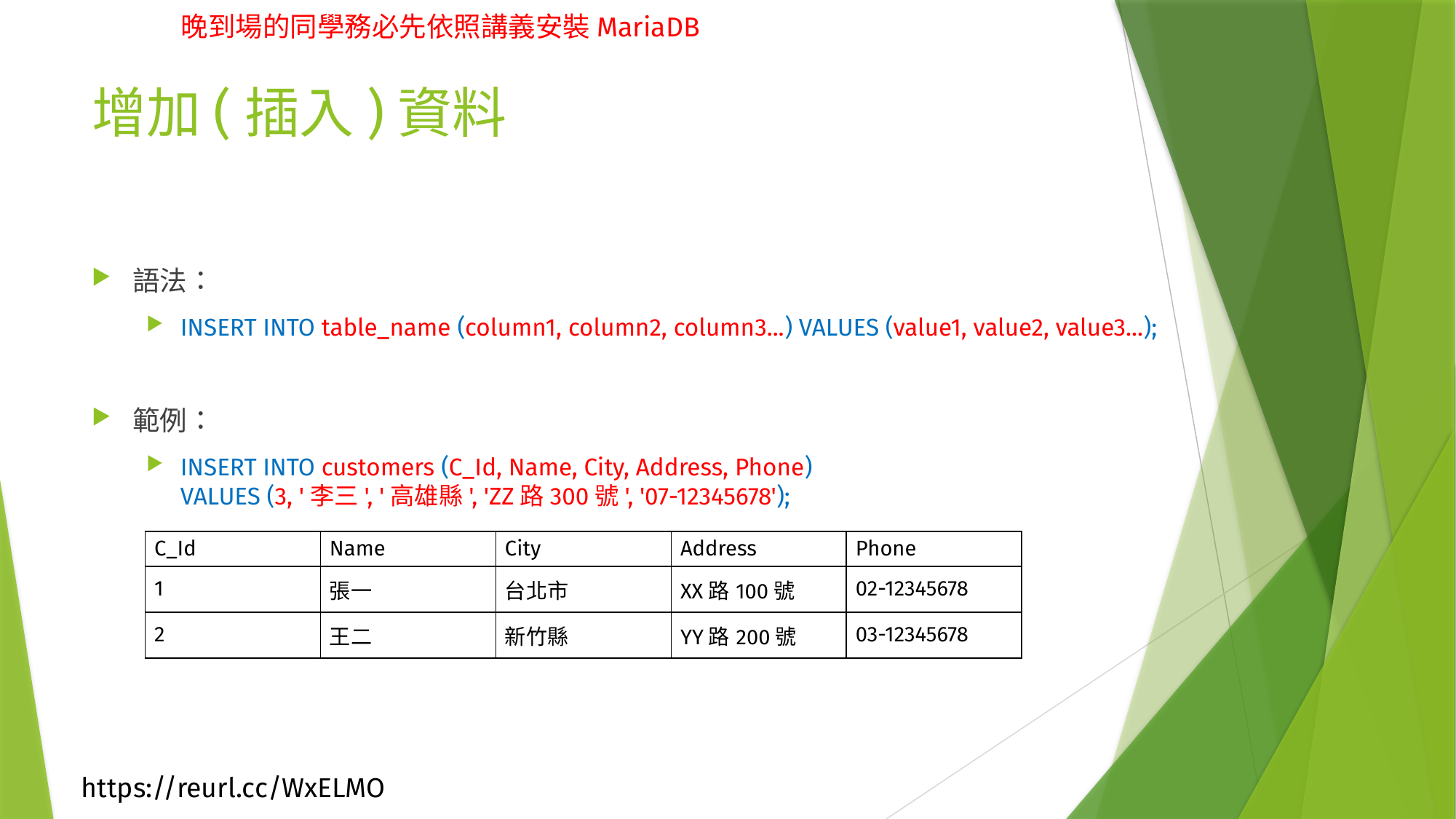

# 增加(插入)資料
語法：
INSERT INTO table_name (column1, column2, column3...) VALUES (value1, value2, value3...);

範例：
INSERT INTO customers (C_Id, Name, City, Address, Phone)
VALUES (3, '李三', '高雄縣', 'ZZ路300號', '07-12345678');
| C\_Id | Name | City | Address | Phone |
| --- | --- | --- | --- | --- |
| 1 | 張一 | 台北市 | XX路100號 | 02-12345678 |
| 2 | 王二 | 新竹縣 | YY路200號 | 03-12345678 |